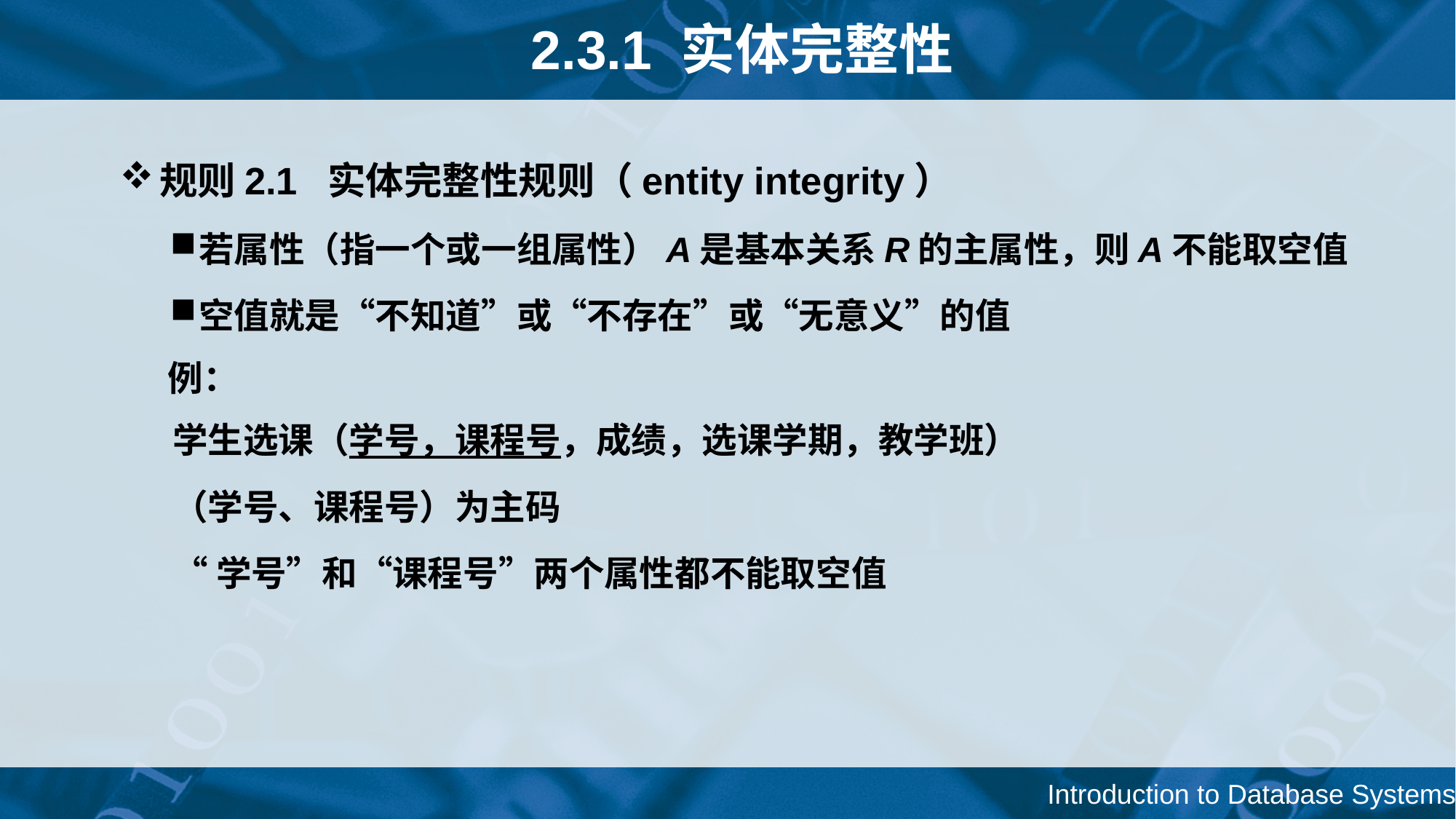

# 2.3.1 实体完整性
规则2.1  实体完整性规则（entity integrity）
若属性（指一个或一组属性）A是基本关系R的主属性，则A不能取空值
空值就是“不知道”或“不存在”或“无意义”的值
     例：
学生选课（学号，课程号，成绩，选课学期，教学班）
（学号、课程号）为主码
“学号”和“课程号”两个属性都不能取空值